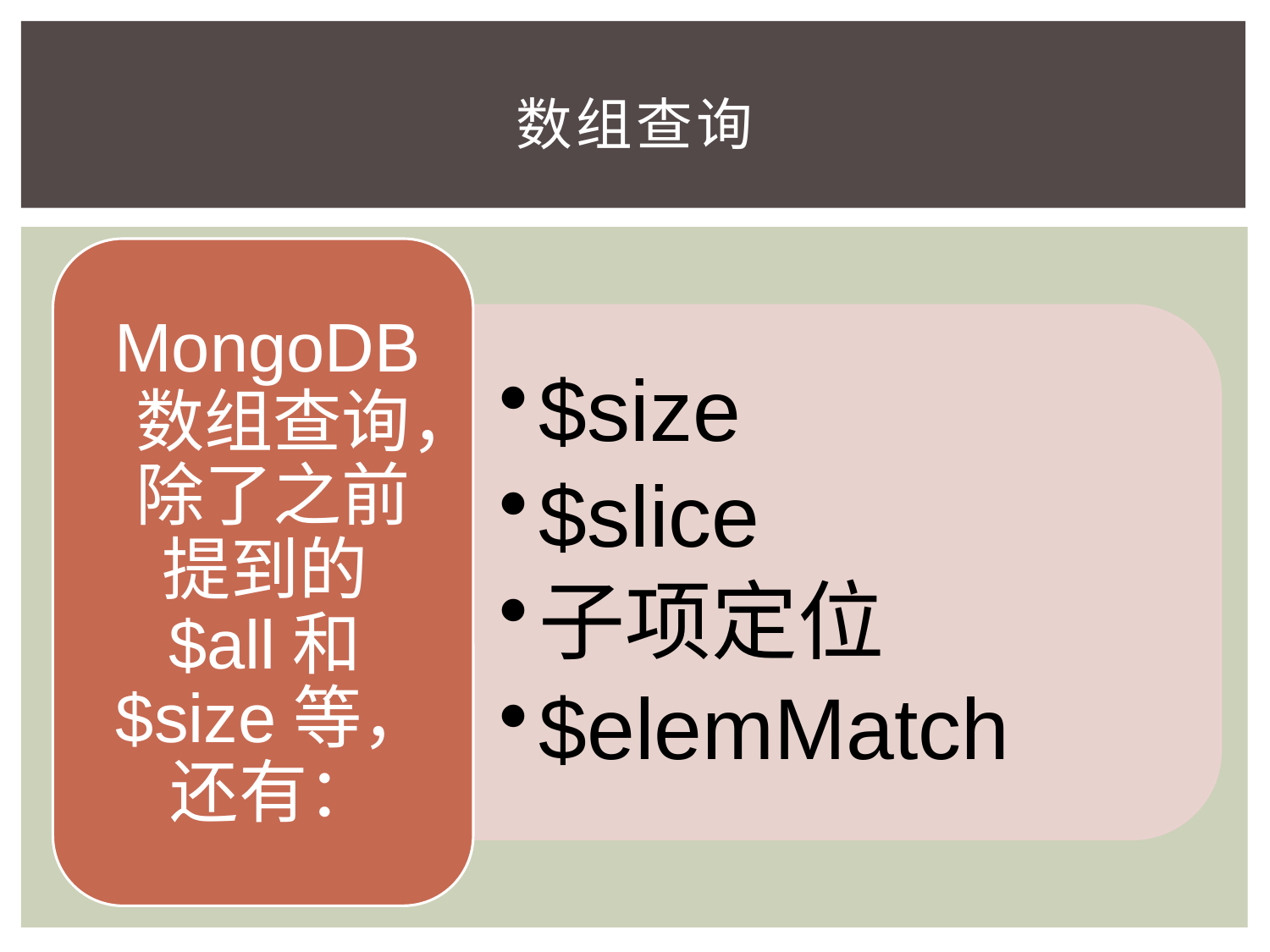

# 数组查询
$size
$slice
子项定位
$elemMatch
MongoDB数组查询，除了之前提到的$all和$size等，还有：